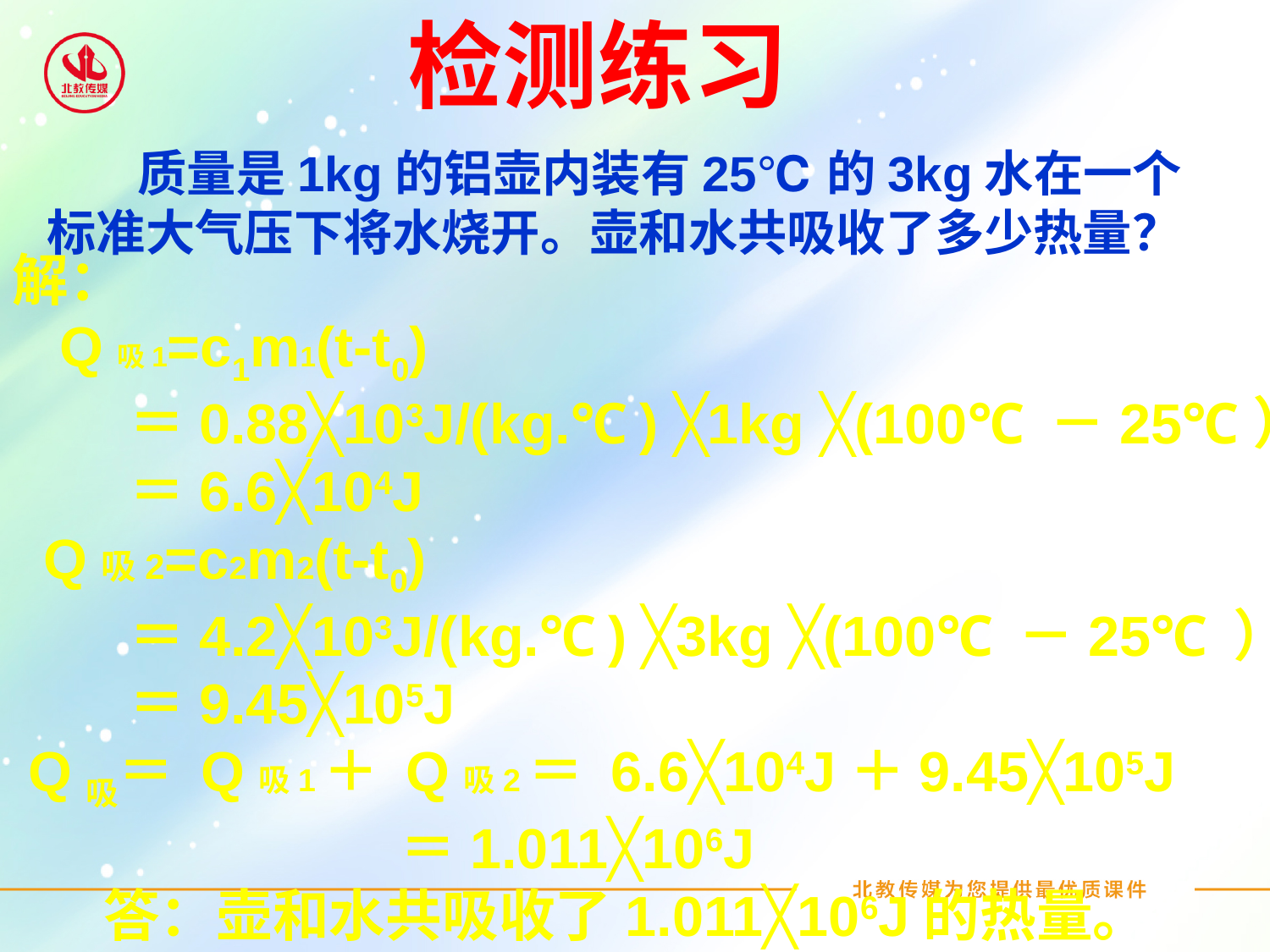

检测练习
       质量是1kg的铝壶内装有25℃的3kg水在一个标准大气压下将水烧开。壶和水共吸收了多少热量？
解：
   Q吸1=c1m1(t-t0)
        ＝0.88╳103J/(kg.℃) ╳1kg ╳(100℃－25℃）
        ＝6.6╳104J
  Q吸2=c2m2(t-t0)
        ＝4.2╳103J/(kg.℃) ╳3kg ╳(100℃－25℃）
        ＝9.45╳105J
 Q吸＝ Q吸1＋ Q吸2＝ 6.6╳104J＋9.45╳105J
                             ＝1.011╳106J
      答：壶和水共吸收了1.011╳106J的热量。